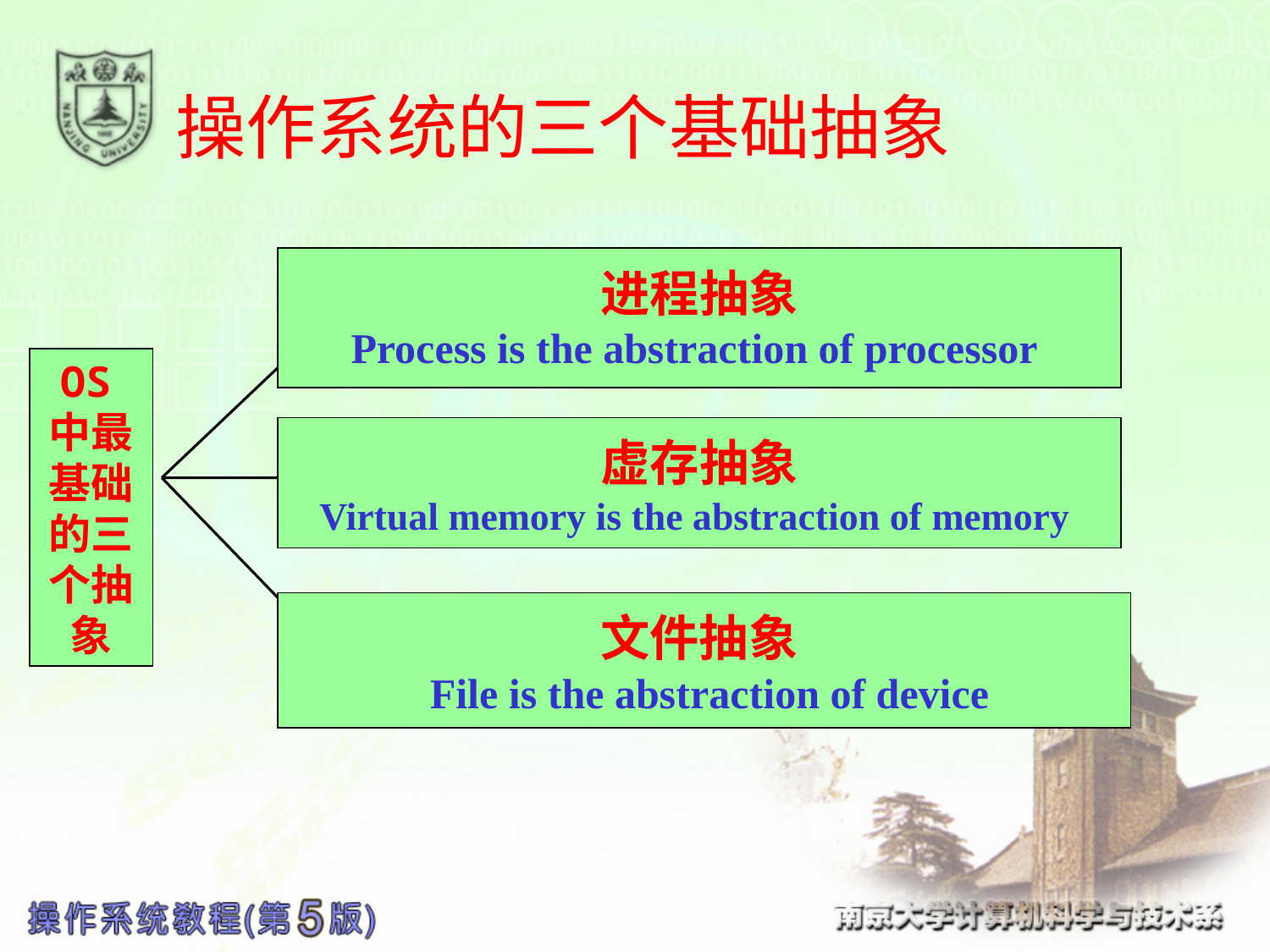

操作系统的三个基础抽象

进程抽象
Process is the abstraction of processor
OS中最基础的三个抽象

虚存抽象
Virtual memory is the abstraction of memory

文件抽象
  File is the abstraction of device